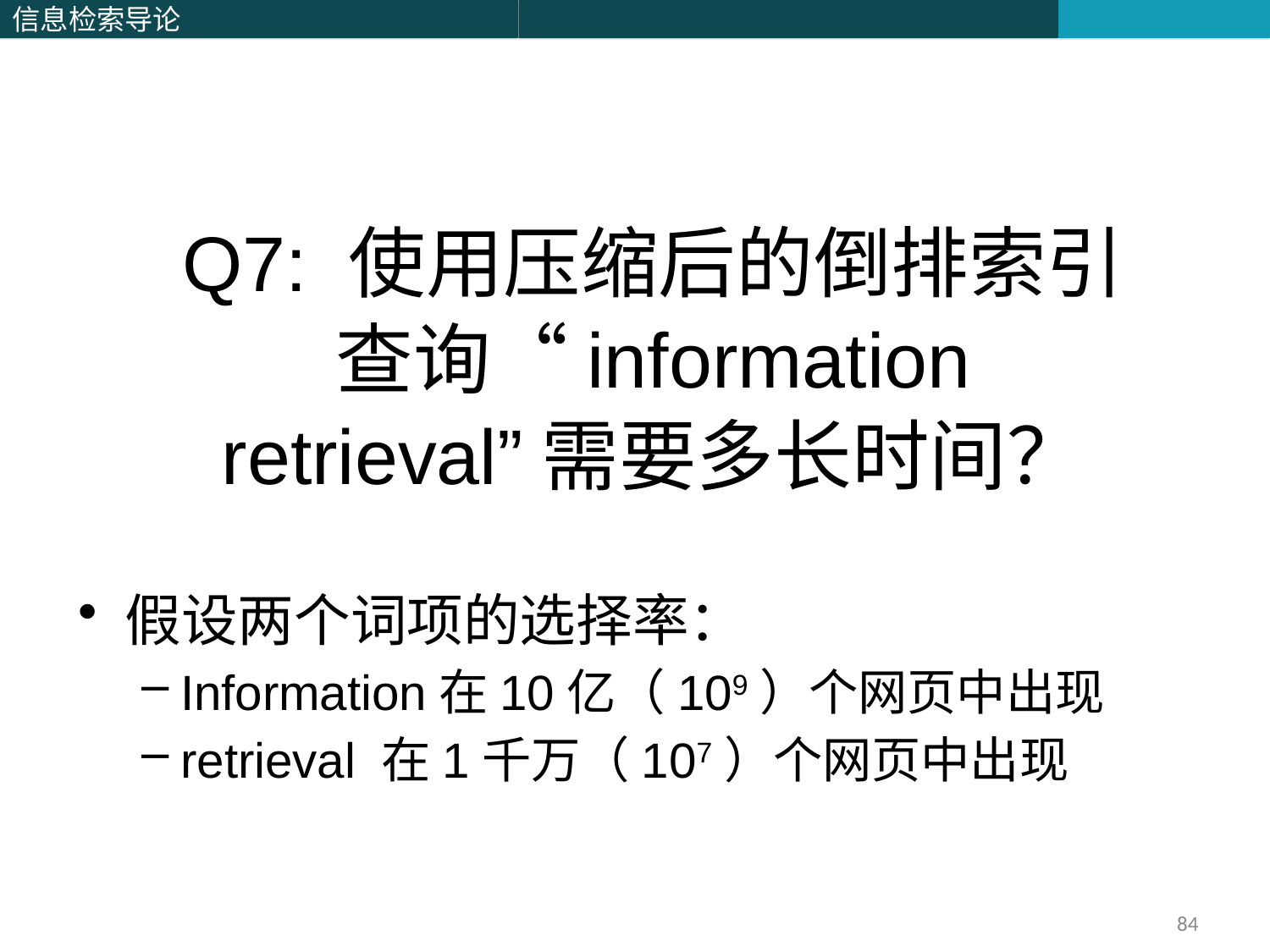

Q7: 使用压缩后的倒排索引查询“information retrieval”需要多长时间？
假设两个词项的选择率：
Information在10亿（109）个网页中出现
retrieval 在1千万（107）个网页中出现
84